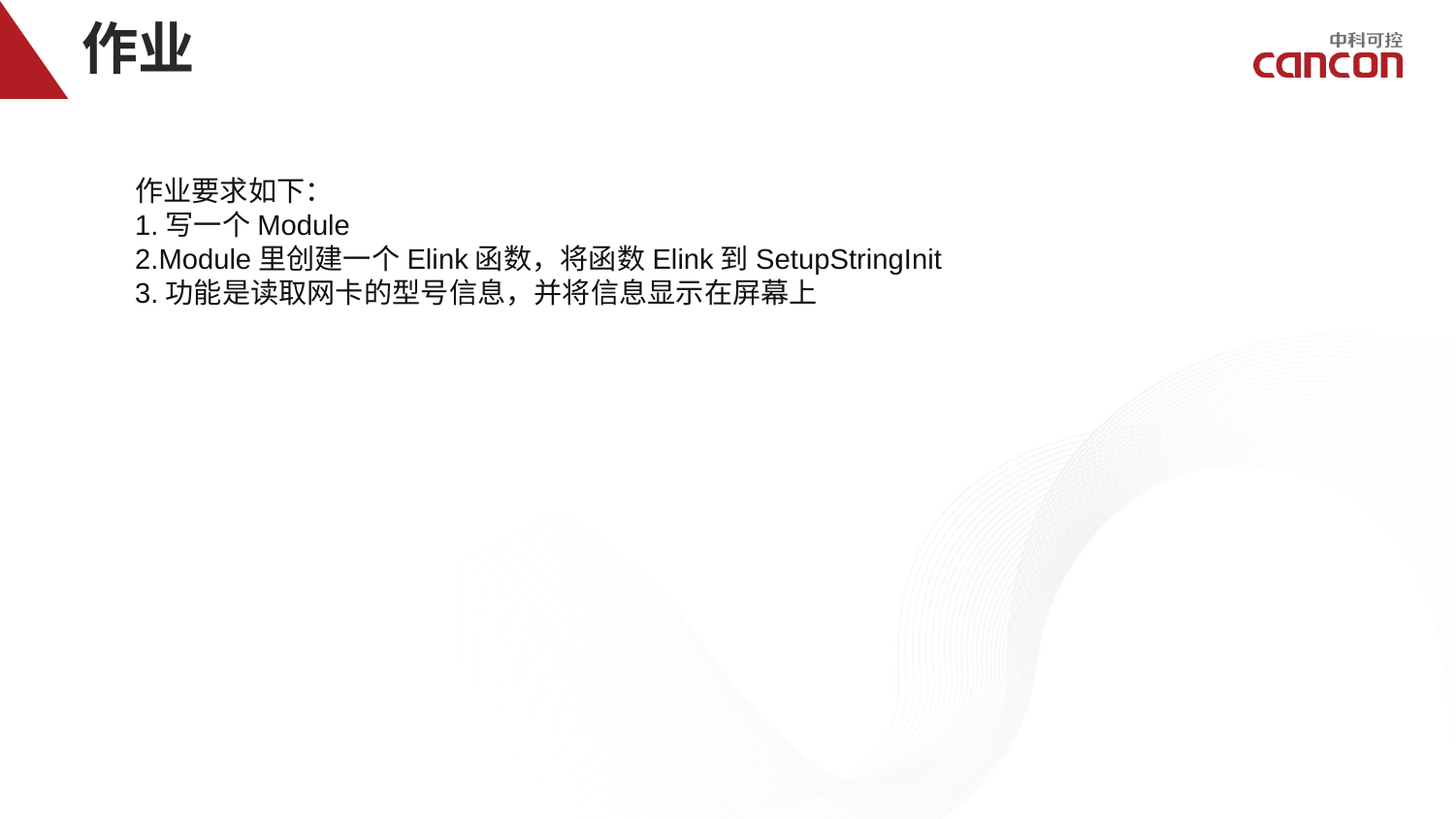

# 作业
作业要求如下：
1.写一个Module
2.Module里创建一个Elink函数，将函数Elink到SetupStringInit
3.功能是读取网卡的型号信息，并将信息显示在屏幕上